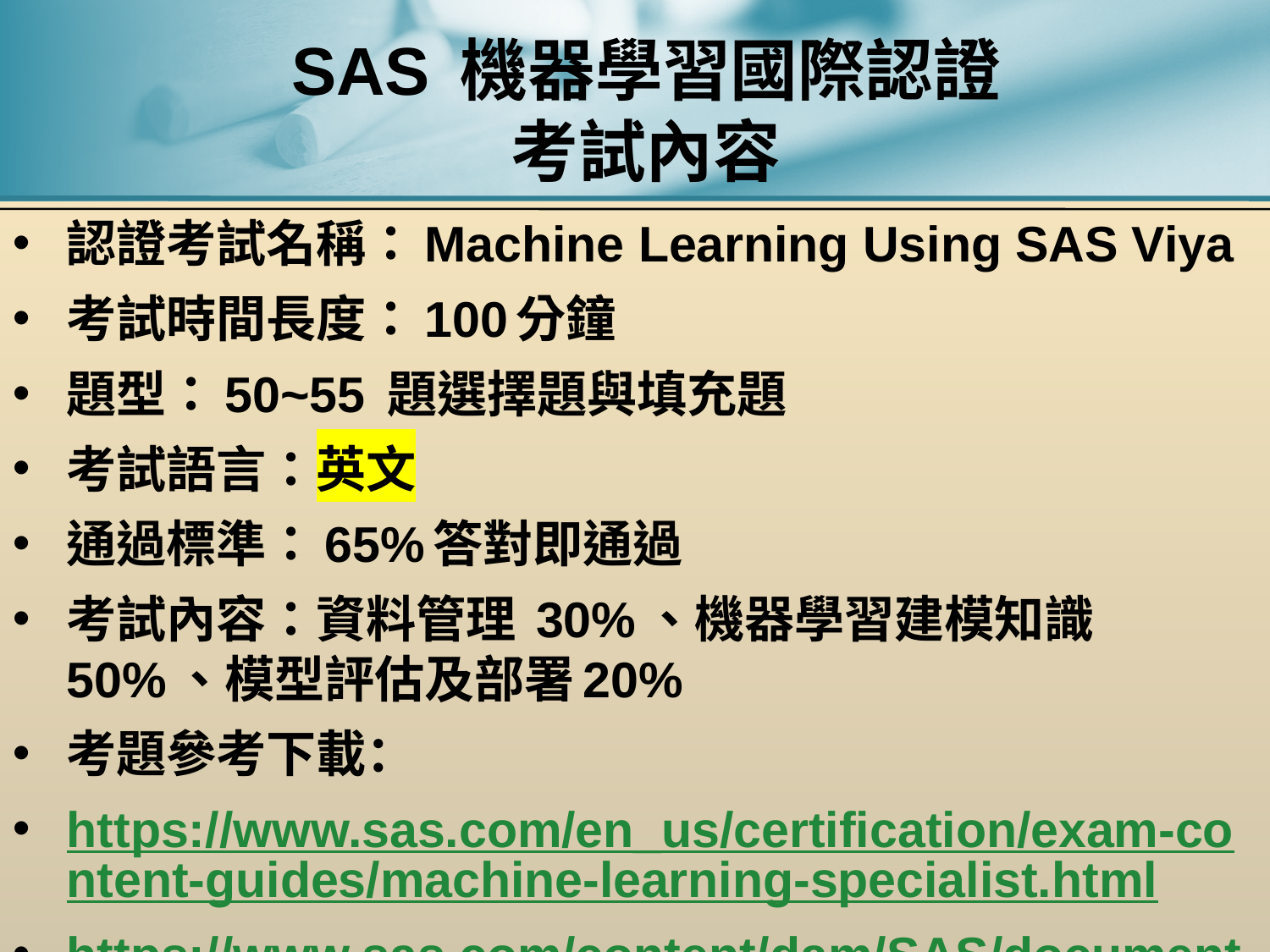

# SAS 機器學習國際認證 考試內容
認證考試名稱：Machine Learning Using SAS Viya
考試時間長度：100分鐘
題型：50~55 題選擇題與填充題
考試語言：英文
通過標準：65%答對即通過
考試內容：資料管理 30%、機器學習建模知識 50%、模型評估及部署20%
考題參考下載：
https://www.sas.com/en_us/certification/exam-content-guides/machine-learning-specialist.html
https://www.sas.com/content/dam/SAS/documents/technical/certification/exam-content/machine-learning-specialist.pdf